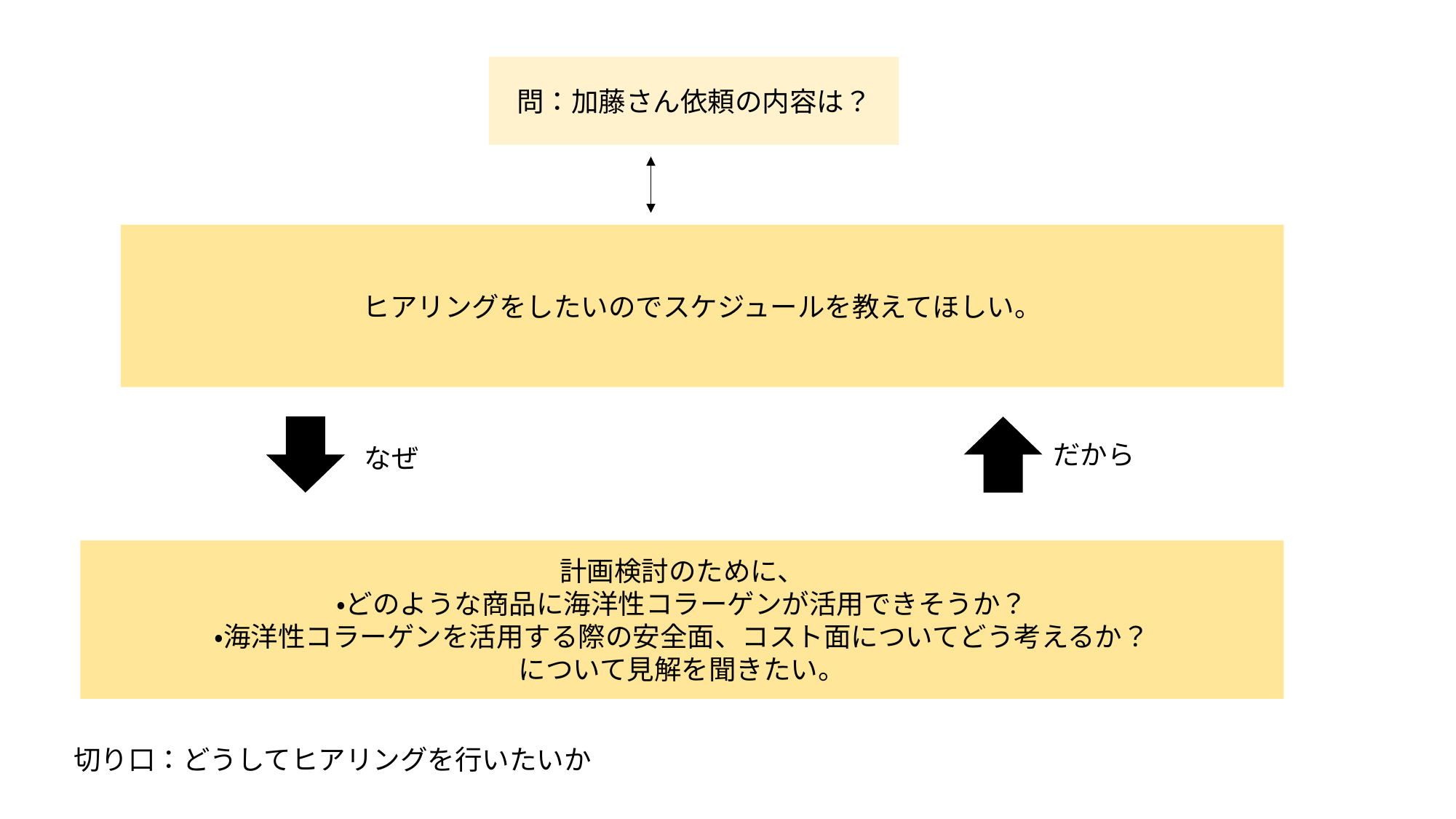

問：加藤さん依頼の内容は？
ヒアリングをしたいのでスケジュールを教えてほしい。

だから
なぜ
計画検討のために、
・どのような商品に海洋性コラーゲンが活用できそうか？
・海洋性コラーゲンを活用する際の安全面、コスト面についてどう考えるか？
について見解を聞きたい。
切り口：どうしてヒアリングを行いたいか